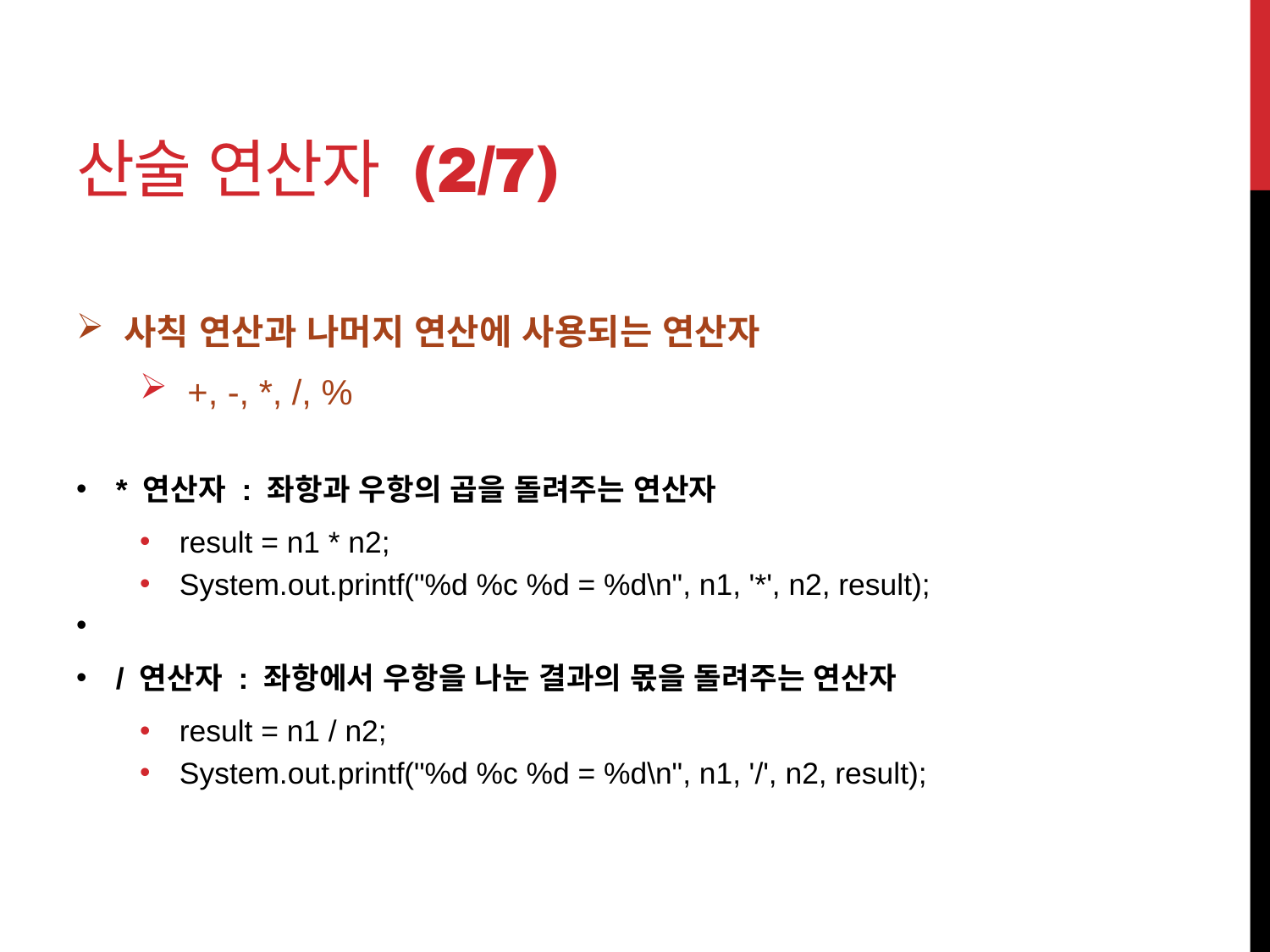

# 산술 연산자 (2/7)

사칙 연산과 나머지 연산에 사용되는 연산자
+, -, *, /, %

* 연산자 : 좌항과 우항의 곱을 돌려주는 연산자
result = n1 * n2;
System.out.printf("%d %c %d = %d\n", n1, '*', n2, result);

/ 연산자 : 좌항에서 우항을 나눈 결과의 몫을 돌려주는 연산자
result = n1 / n2;
System.out.printf("%d %c %d = %d\n", n1, '/', n2, result);